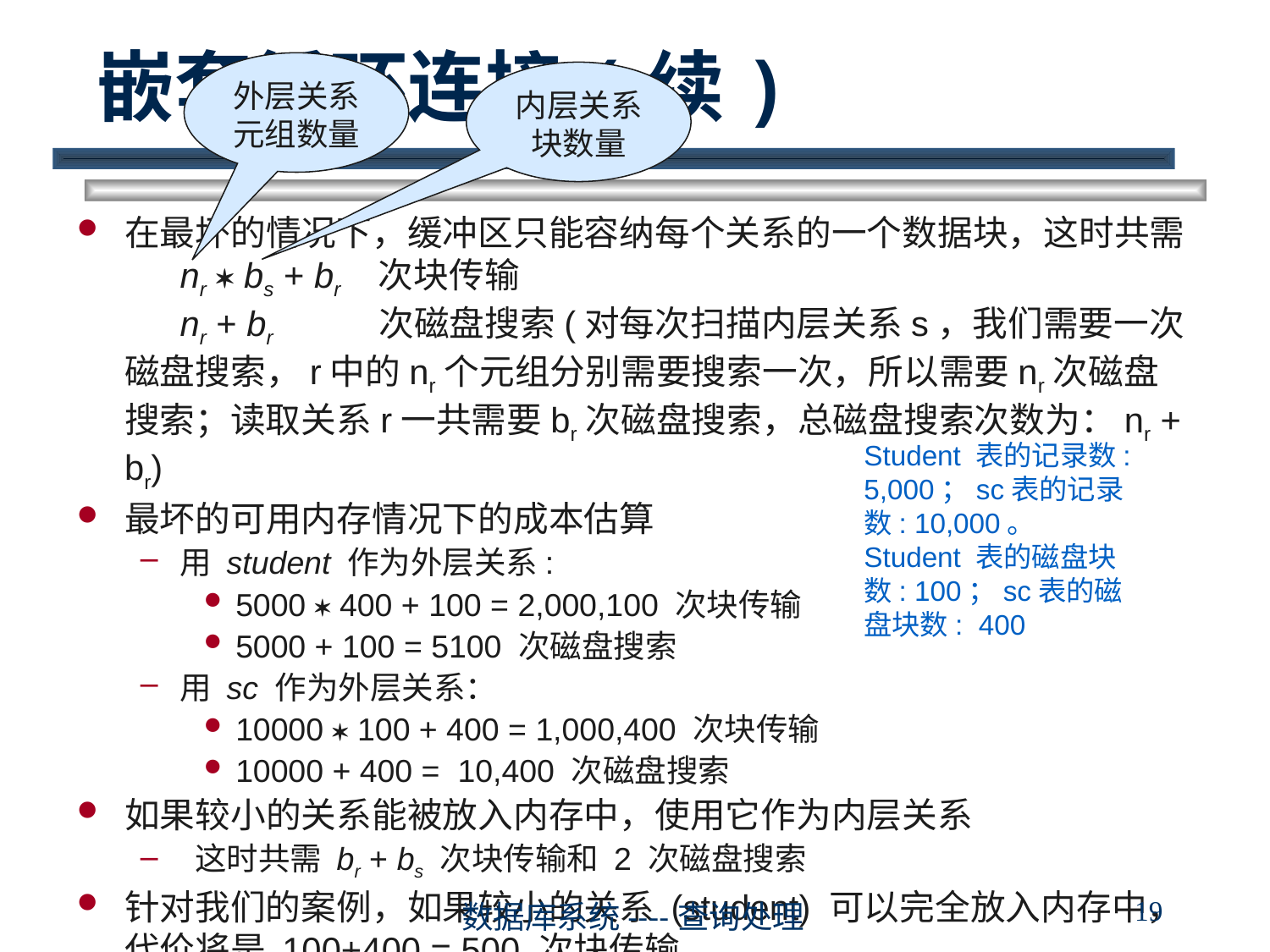

# 嵌套循环连接(续)
外层关系元组数量
内层关系块数量
在最坏的情况下，缓冲区只能容纳每个关系的一个数据块，这时共需
      nr ∗ bs + br   次块传输
      nr + br          次磁盘搜索(对每次扫描内层关系s，我们需要一次磁盘搜索，r中的nr个元组分别需要搜索一次，所以需要nr次磁盘搜索；读取关系r一共需要br次磁盘搜索，总磁盘搜索次数为：nr + br)
最坏的可用内存情况下的成本估算
用 student 作为外层关系:
5000 ∗ 400 + 100 = 2,000,100 次块传输
5000 + 100 = 5100 次磁盘搜索
用 sc 作为外层关系：
10000 ∗ 100 + 400 = 1,000,400 次块传输
10000 + 400 =  10,400 次磁盘搜索
如果较小的关系能被放入内存中，使用它作为内层关系
 这时共需 br + bs 次块传输和 2 次磁盘搜索
针对我们的案例，如果较小的关系 (student) 可以完全放入内存中，代价将是 100+400 = 500 次块传输
Student 表的记录数: 5,000；sc表的记录数: 10,000。
Student 表的磁盘块数: 100；sc表的磁盘块数:  400
19
数据库系统----查询处理